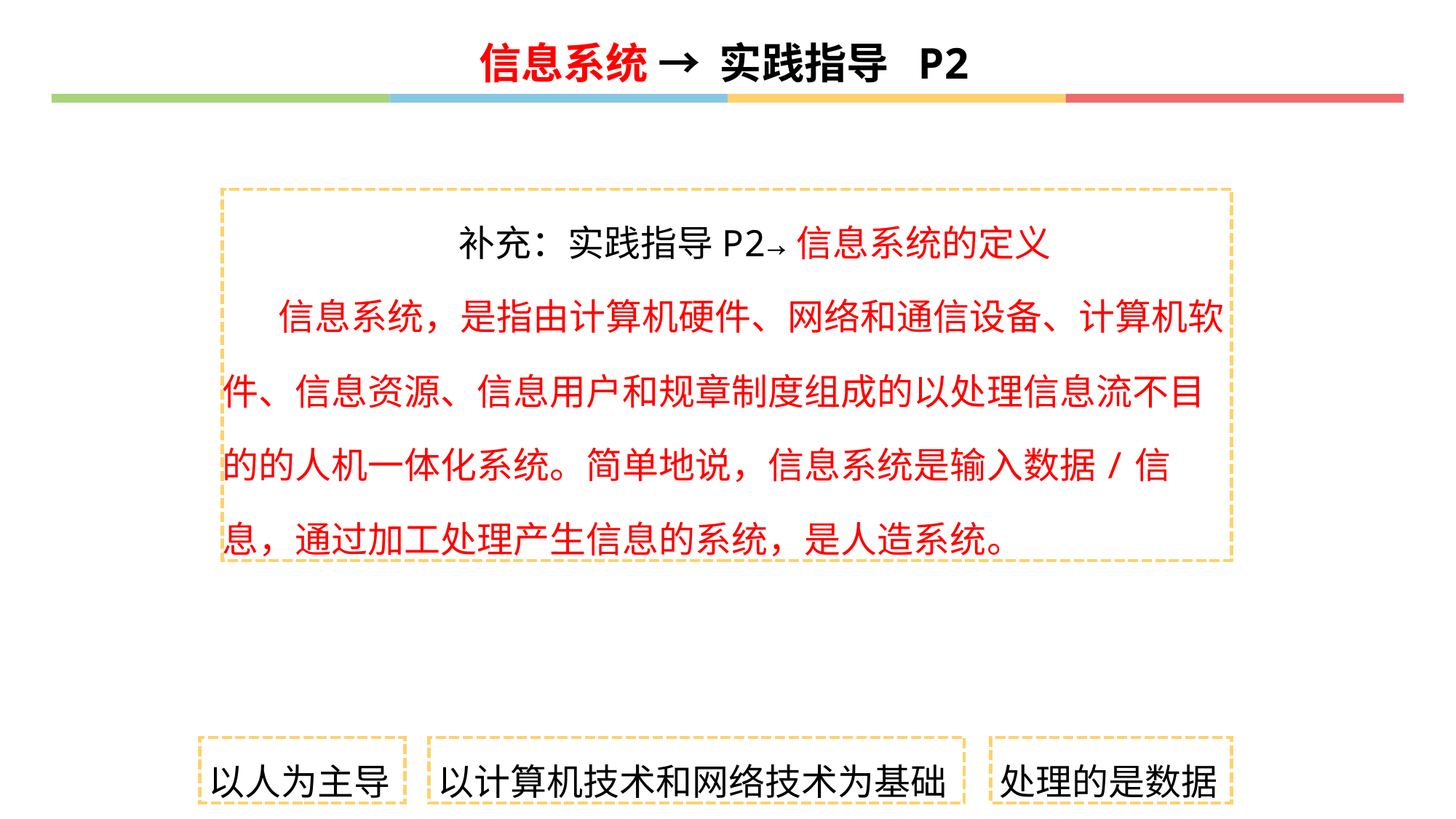

信息系统 →  实践指导  P2
补充：实践指导P2→信息系统的定义
信息系统，是指由计算机硬件、网络和通信设备、计算机软件、信息资源、信息用户和规章制度组成的以处理信息流不目的的人机一体化系统。简单地说，信息系统是输入数据/信息，通过加工处理产生信息的系统，是人造系统。
以人为主导
以计算机技术和网络技术为基础
处理的是数据